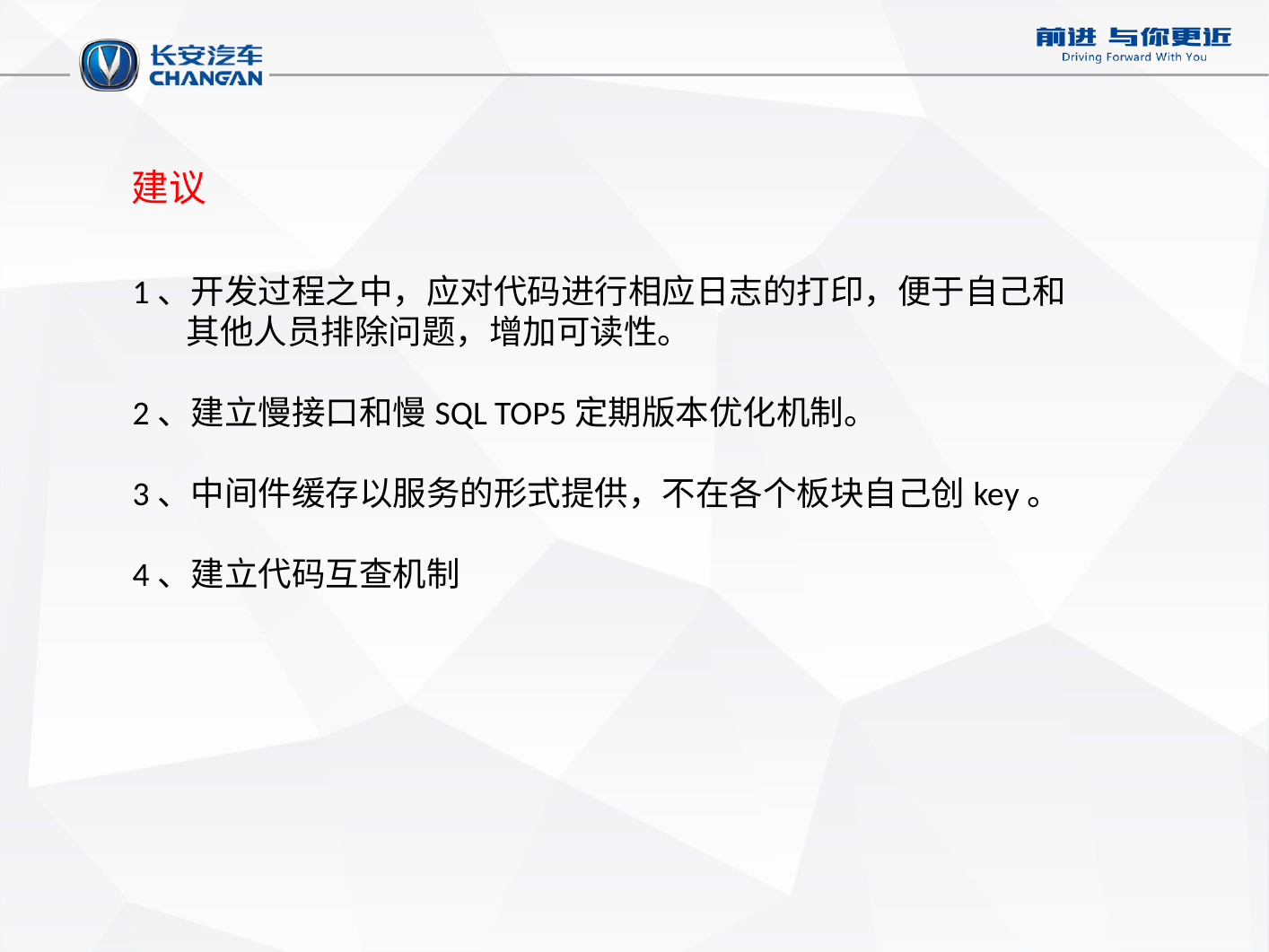

建议
1、开发过程之中，应对代码进行相应日志的打印，便于自己和
      其他人员排除问题，增加可读性。

2、建立慢接口和慢SQL TOP5定期版本优化机制。

3、中间件缓存以服务的形式提供，不在各个板块自己创key。

4、建立代码互查机制